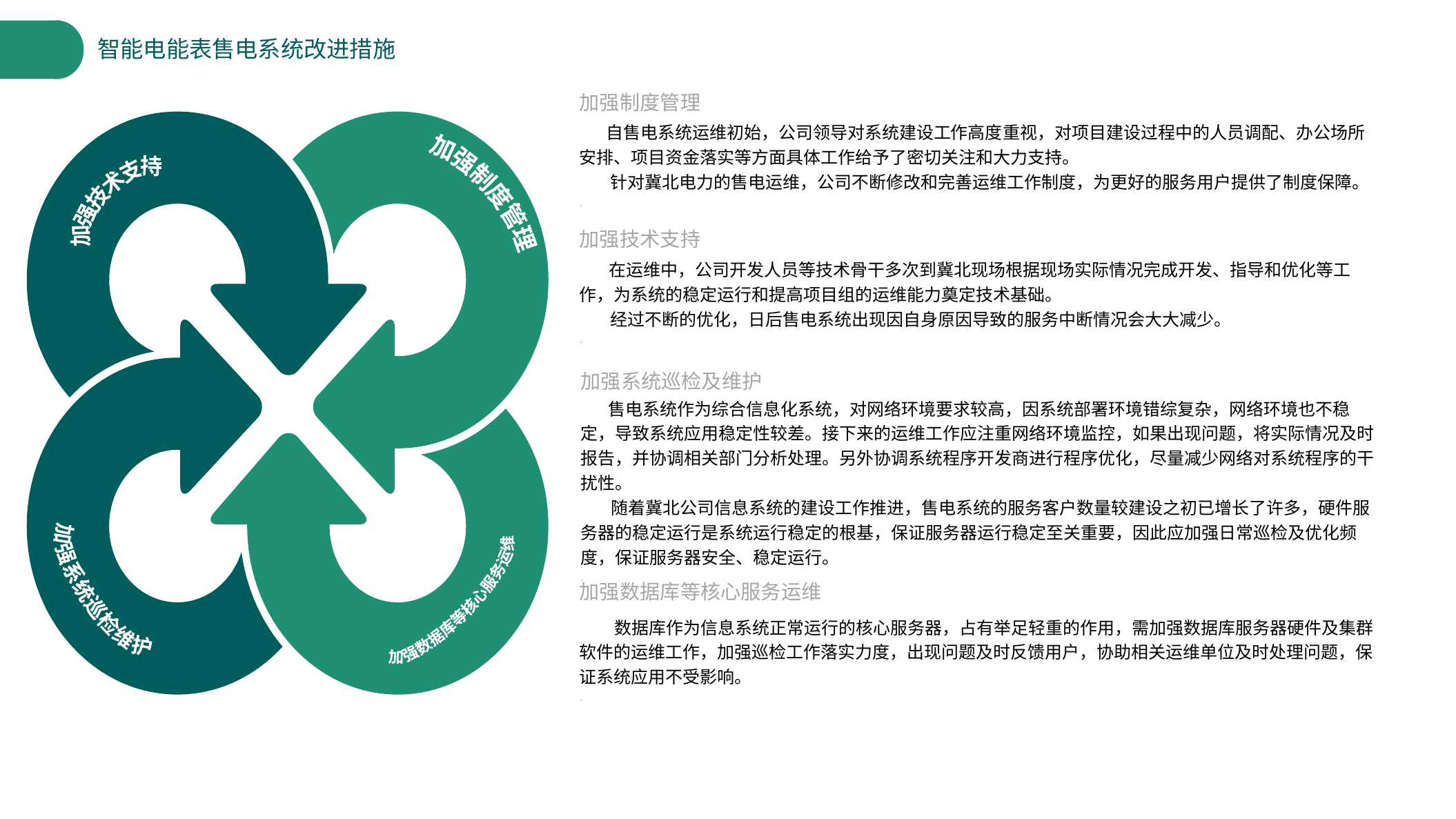

智能电能表售电系统改进措施
加强制度管理
       自售电系统运维初始，公司领导对系统建设工作高度重视，对项目建设过程中的人员调配、办公场所安排、项目资金落实等方面具体工作给予了密切关注和大力支持。
       针对冀北电力的售电运维，公司不断修改和完善运维工作制度，为更好的服务用户提供了制度保障。
.

加强制度管理
加强技术支持

加强系统巡检维护
加强数据库等核心服务运维
加强技术支持
        在运维中，公司开发人员等技术骨干多次到冀北现场根据现场实际情况完成开发、指导和优化等工作，为系统的稳定运行和提高项目组的运维能力奠定技术基础。
       经过不断的优化，日后售电系统出现因自身原因导致的服务中断情况会大大减少。
.
加强系统巡检及维护
       售电系统作为综合信息化系统，对网络环境要求较高，因系统部署环境错综复杂，网络环境也不稳定，导致系统应用稳定性较差。接下来的运维工作应注重网络环境监控，如果出现问题，将实际情况及时报告，并协调相关部门分析处理。另外协调系统程序开发商进行程序优化，尽量减少网络对系统程序的干扰性。
       随着冀北公司信息系统的建设工作推进，售电系统的服务客户数量较建设之初已增长了许多，硬件服务器的稳定运行是系统运行稳定的根基，保证服务器运行稳定至关重要，因此应加强日常巡检及优化频度，保证服务器安全、稳定运行。
.
加强数据库等核心服务运维
        数据库作为信息系统正常运行的核心服务器，占有举足轻重的作用，需加强数据库服务器硬件及集群软件的运维工作，加强巡检工作落实力度，出现问题及时反馈用户，协助相关运维单位及时处理问题，保证系统应用不受影响。
.